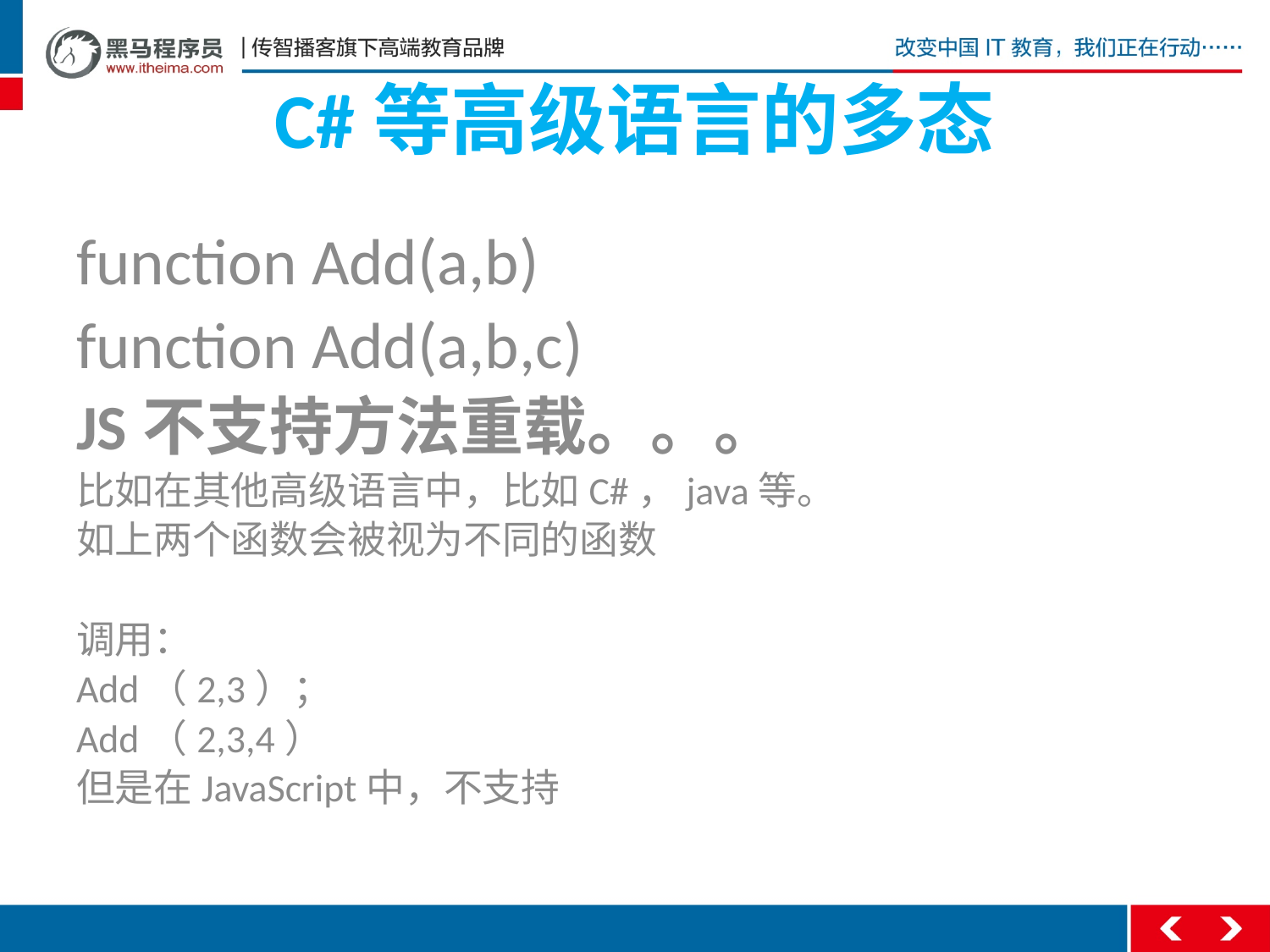

# C#等高级语言的多态
function Add(a,b)
function Add(a,b,c)
JS不支持方法重载。。。
比如在其他高级语言中，比如C#，java等。
如上两个函数会被视为不同的函数

调用：
Add（2,3）；
Add（2,3,4）
但是在JavaScript中，不支持